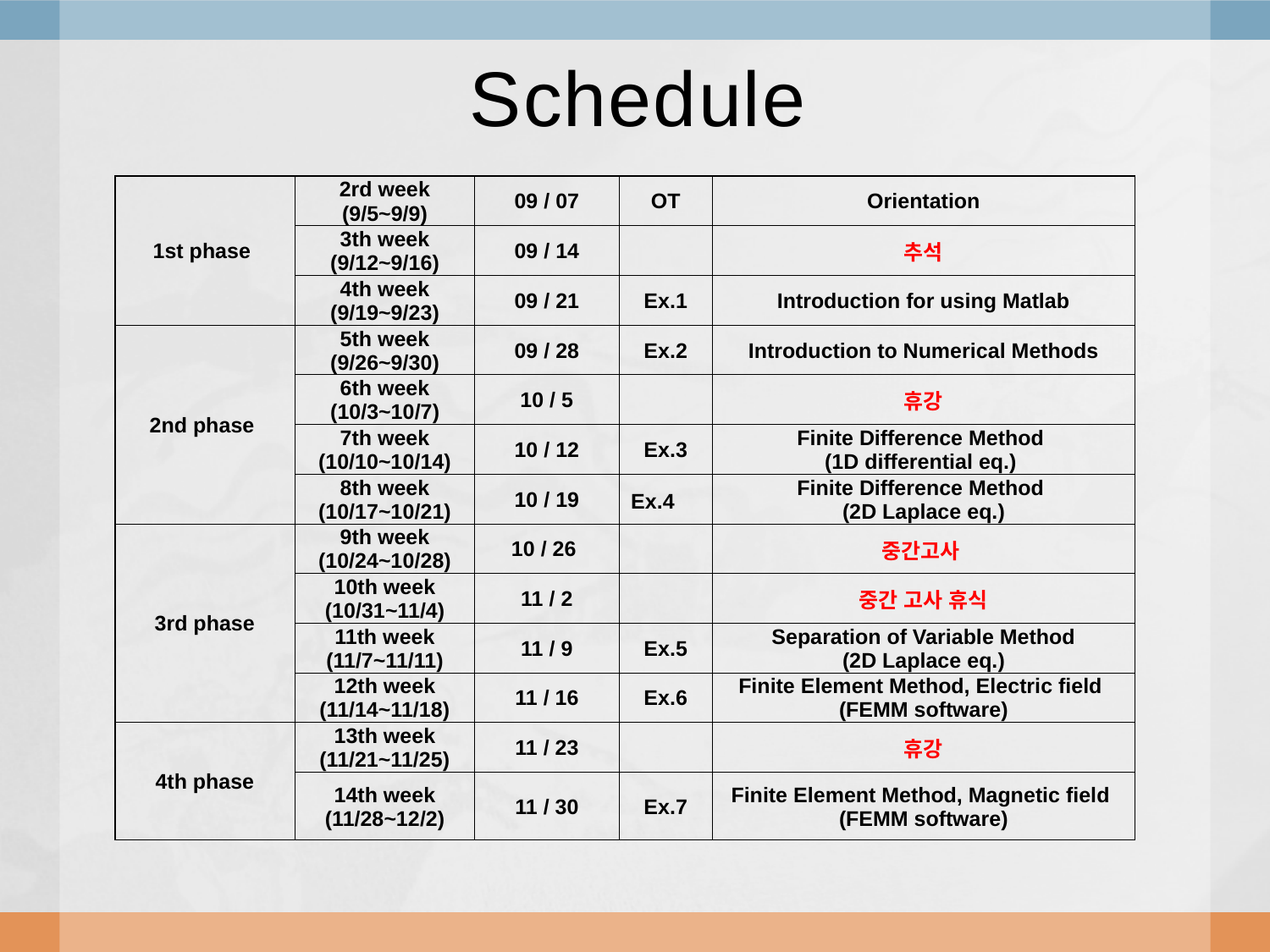

# Schedule
| 1st phase | 2rd week (9/5~9/9) | 09 / 07 | OT | Orientation |
| --- | --- | --- | --- | --- |
|  | 3th week (9/12~9/16) | 09 / 14 |  | 추석 |
|  | 4th week (9/19~9/23) | 09 / 21 | Ex.1 | Introduction for using Matlab |
| 2nd phase | 5th week (9/26~9/30) | 09 / 28 | Ex.2 | Introduction to Numerical Methods |
|  | 6th week (10/3~10/7) | 10 / 5 |  | 휴강 |
|  | 7th week (10/10~10/14) | 10 / 12 | Ex.3 | Finite Difference Method (1D differential eq.) |
|  | 8th week (10/17~10/21) | 10 / 19 | Ex.4 | Finite Difference Method (2D Laplace eq.) |
| 3rd phase | 9th week (10/24~10/28) | 10 / 26 |  | 중간고사 |
|  | 10th week (10/31~11/4) | 11 / 2 |  | 중간 고사 휴식 |
|  | 11th week (11/7~11/11) | 11 / 9 | Ex.5 | Separation of Variable Method (2D Laplace eq.) |
|  | 12th week (11/14~11/18) | 11 / 16 | Ex.6 | Finite Element Method, Electric field (FEMM software) |
| 4th phase | 13th week (11/21~11/25) | 11 / 23 |  | 휴강 |
|  | 14th week (11/28~12/2) | 11 / 30 | Ex.7 | Finite Element Method, Magnetic field (FEMM software) |